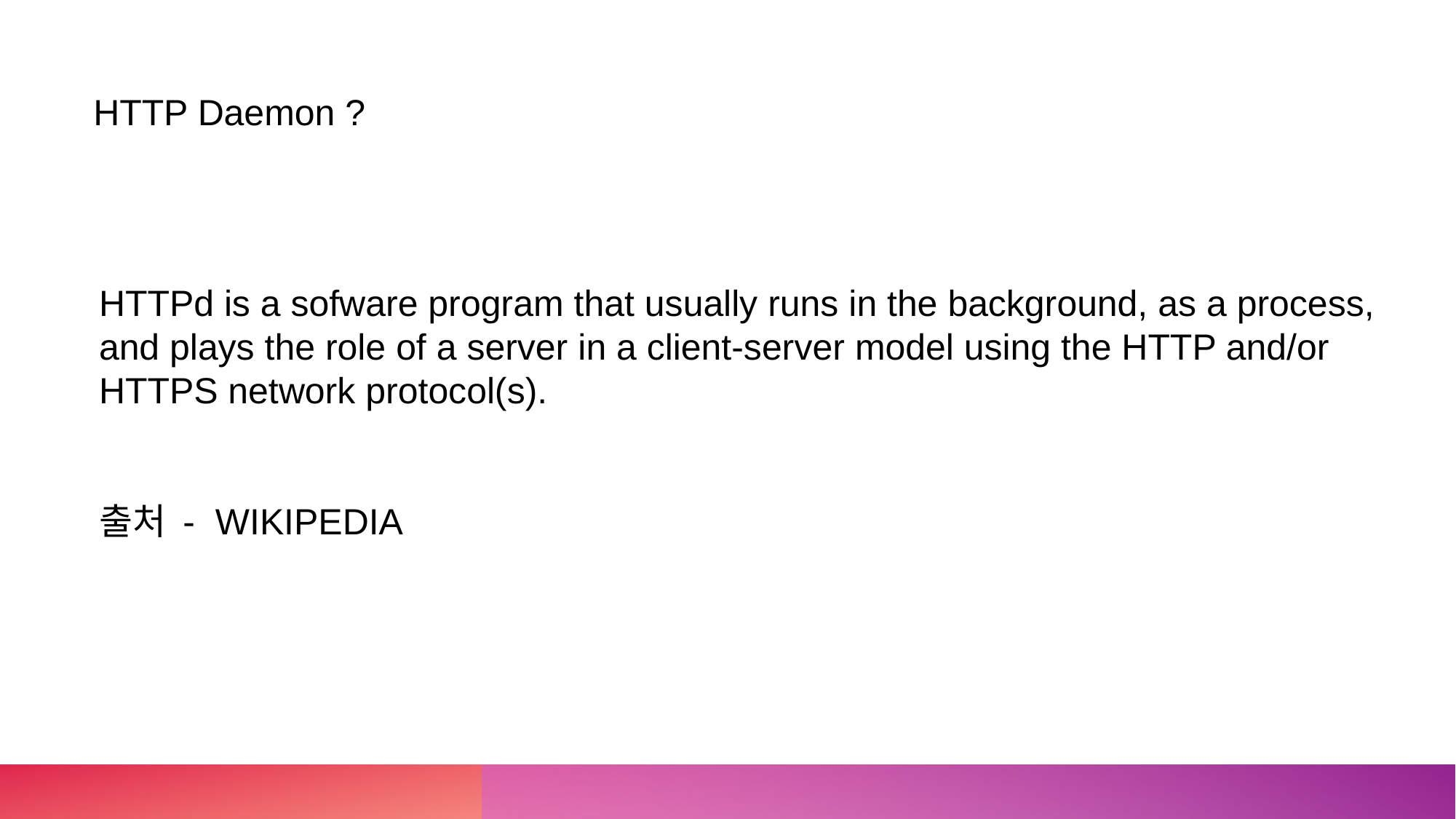

HTTP Daemon ?
HTTPd is a sofware program that usually runs in the background, as a process, and plays the role of a server in a client-server model using the HTTP and/or HTTPS network protocol(s).

출처 -  WIKIPEDIA